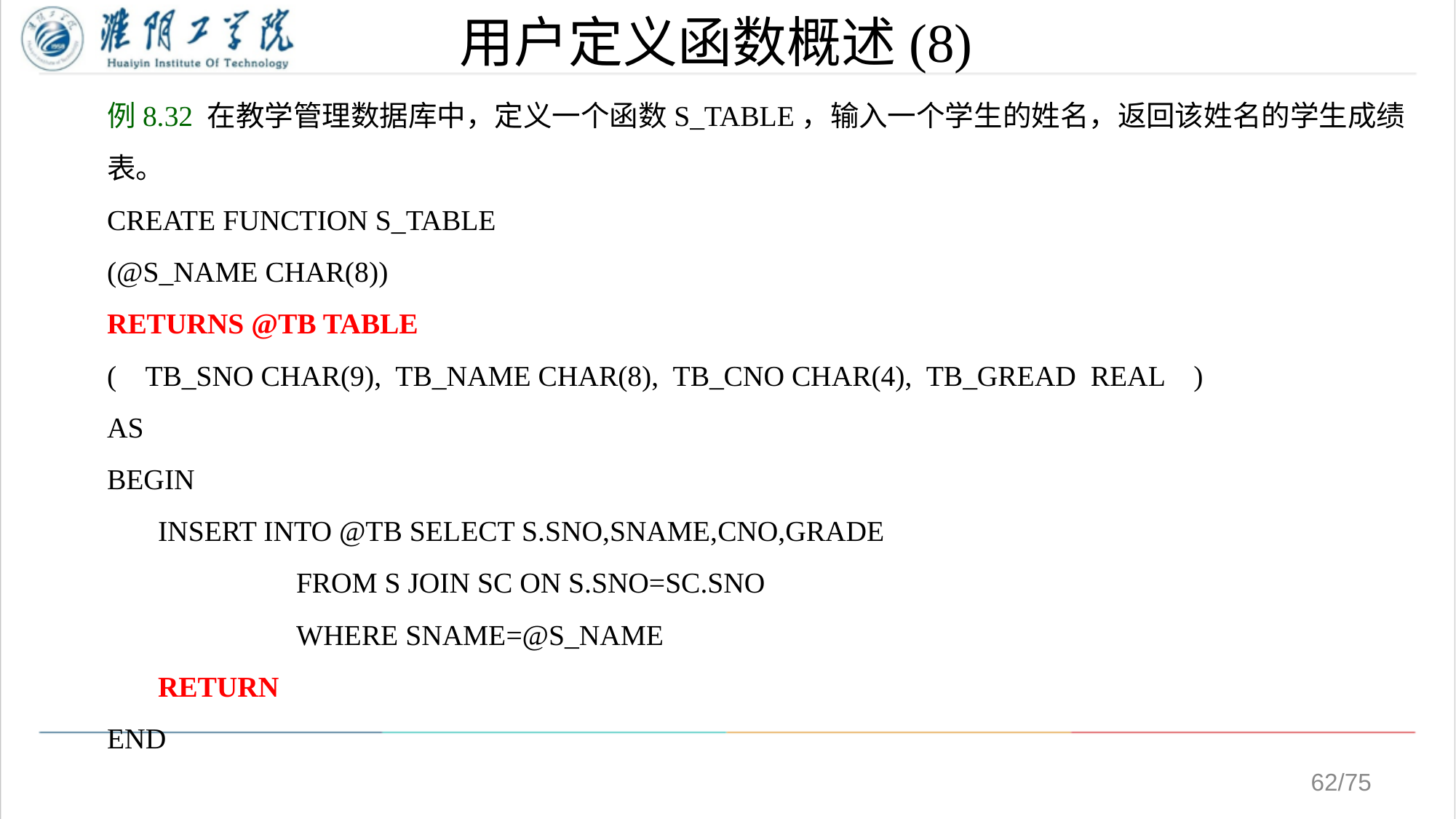

# 用户定义函数概述(8)
例8.32 在教学管理数据库中，定义一个函数S_TABLE，输入一个学生的姓名，返回该姓名的学生成绩表。
CREATE FUNCTION S_TABLE
(@S_NAME CHAR(8))
RETURNS @TB TABLE
(    TB_SNO CHAR(9),  TB_NAME CHAR(8),  TB_CNO CHAR(4),  TB_GREAD  REAL    )
AS
BEGIN
       INSERT INTO @TB SELECT S.SNO,SNAME,CNO,GRADE
                          FROM S JOIN SC ON S.SNO=SC.SNO
                          WHERE SNAME=@S_NAME
       RETURN
END

62/75